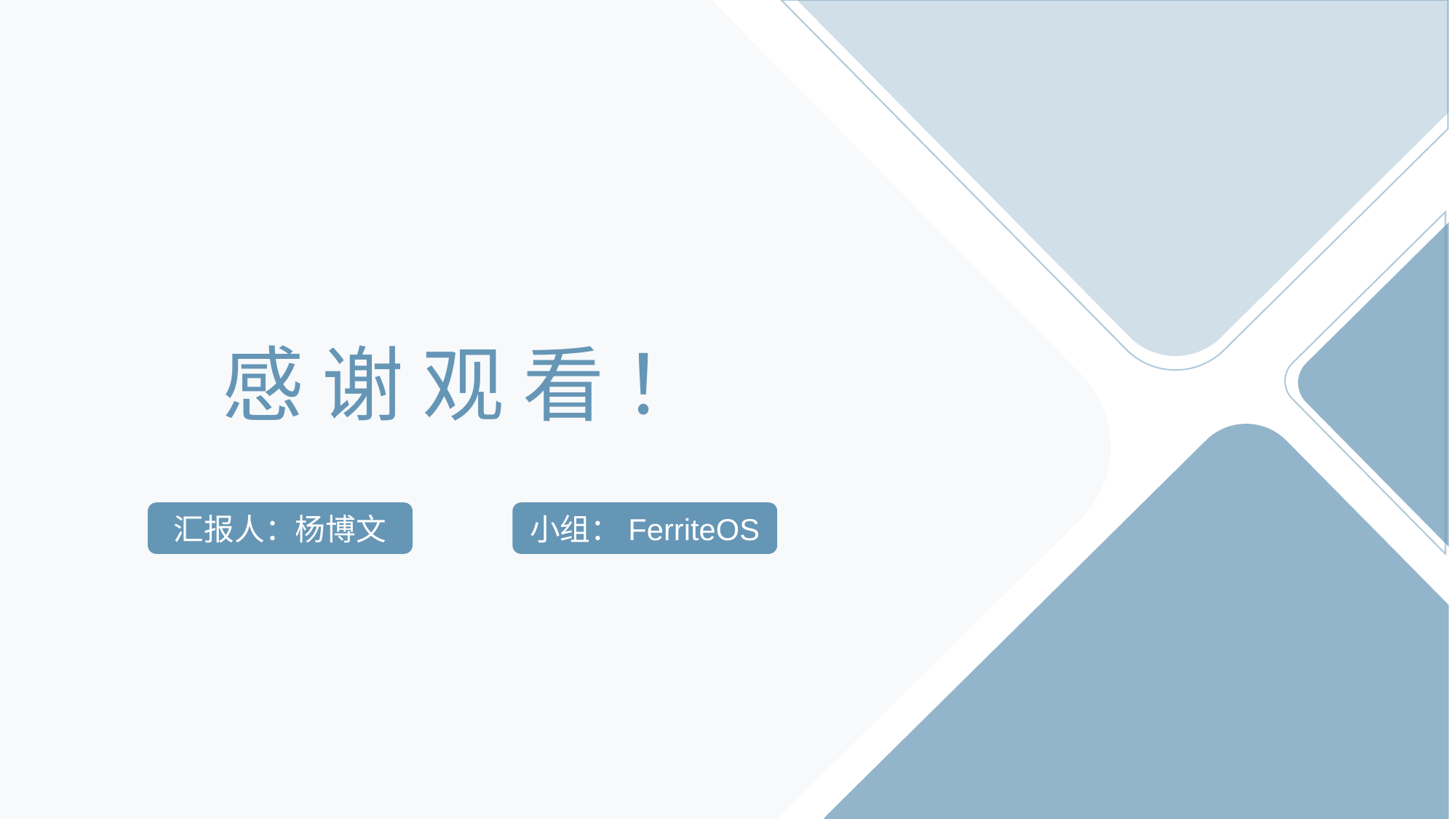

感 谢 观 看 ！
汇报人：杨博文
小组：FerriteOS